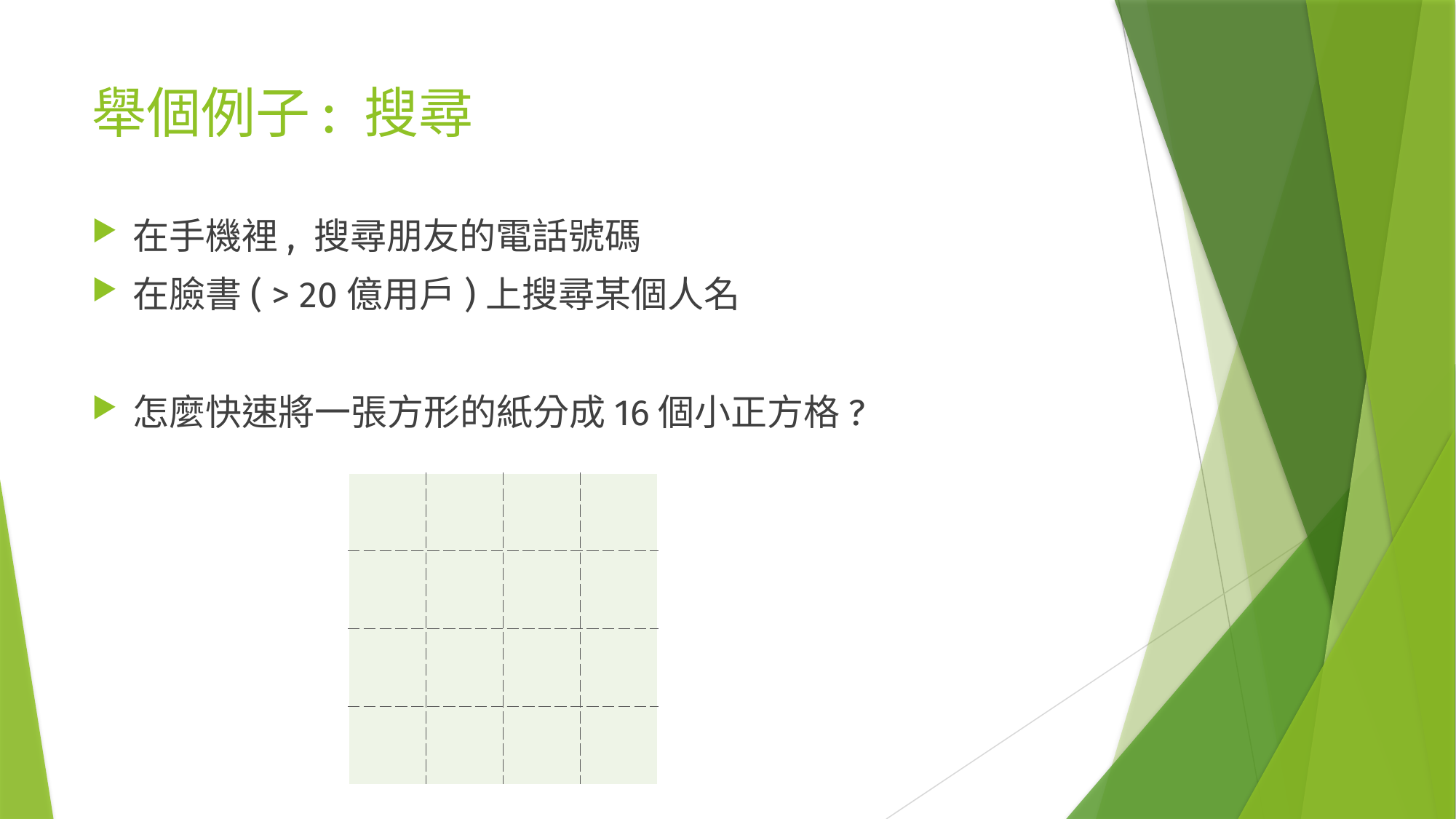

# 舉個例子: 搜尋
在手機裡, 搜尋朋友的電話號碼
在臉書( > 20億用戶)上搜尋某個人名

怎麼快速將一張方形的紙分成16個小正方格?
|  |  |  |  |
| --- | --- | --- | --- |
|  |  |  |  |
|  |  |  |  |
|  |  |  |  |